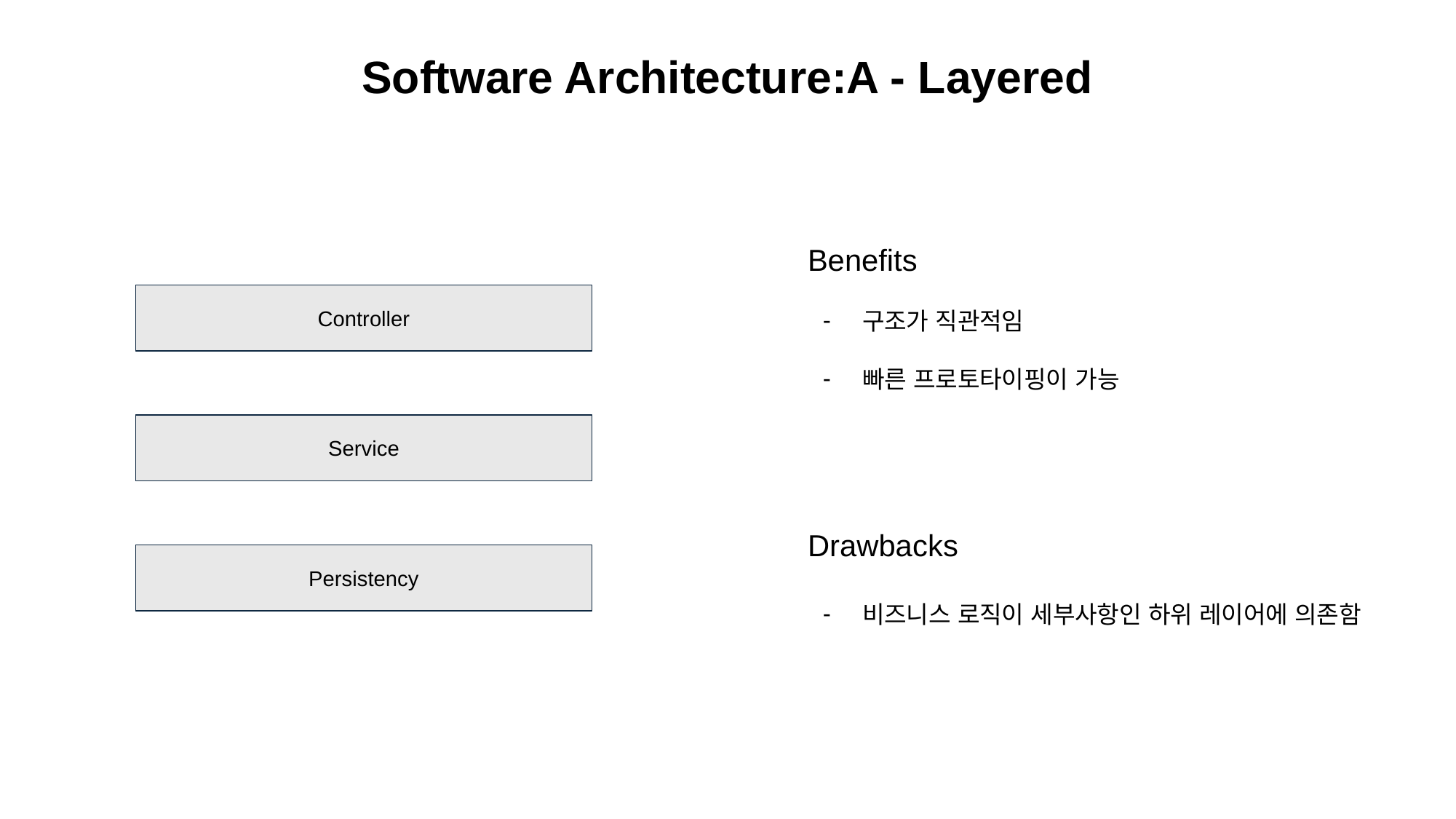

# Software Architecture:A - Layered
Benefits
구조가 직관적임
빠른 프로토타이핑이 가능
Controller
Service
Drawbacks
비즈니스 로직이 세부사항인 하위 레이어에 의존함
Persistency